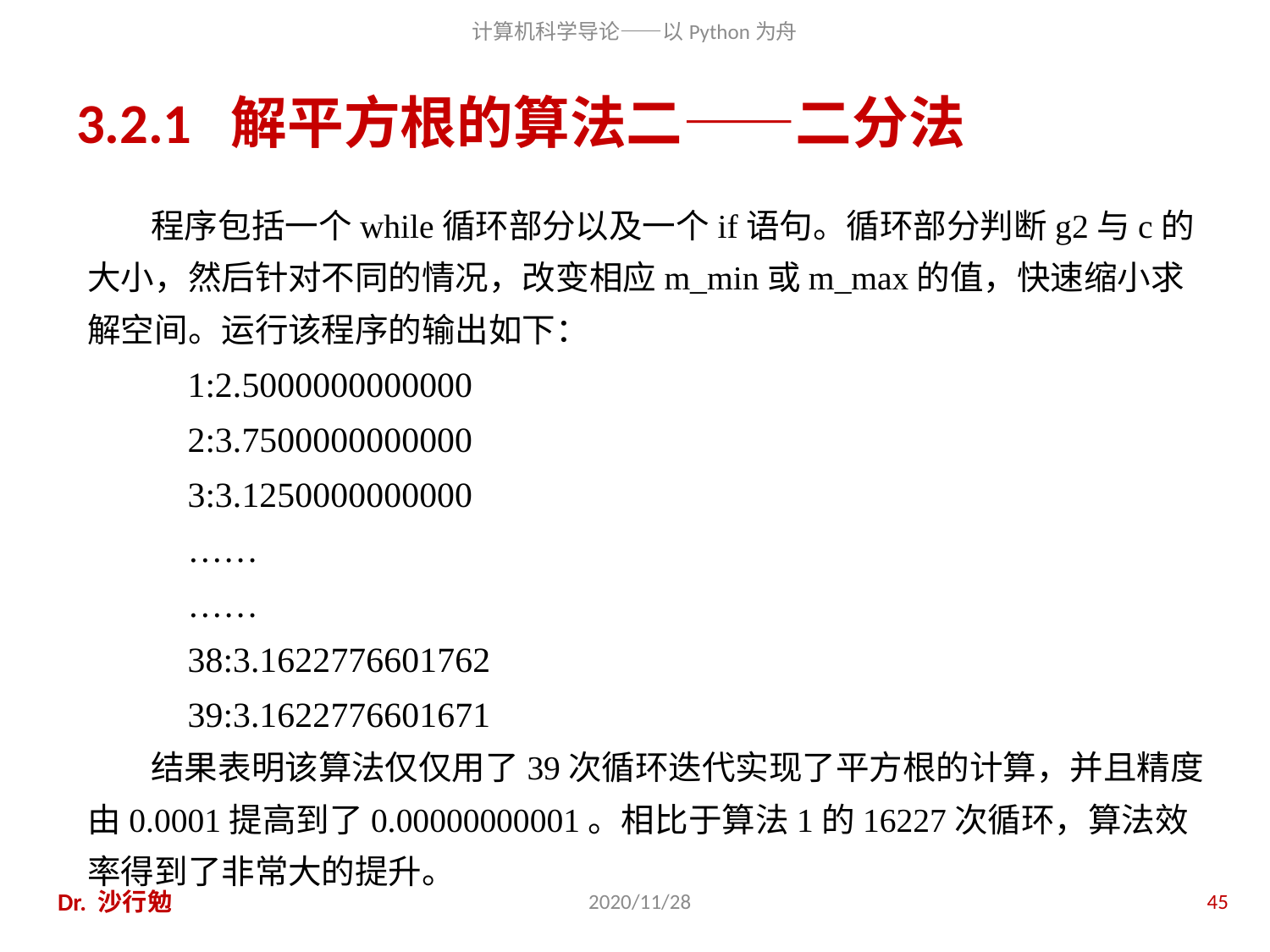

# 3.2.1  解平方根的算法二——二分法
程序包括一个while循环部分以及一个if语句。循环部分判断g2与c的大小，然后针对不同的情况，改变相应m_min或m_max的值，快速缩小求解空间。运行该程序的输出如下：
1:2.5000000000000
2:3.7500000000000
3:3.1250000000000
……
……
38:3.1622776601762
39:3.1622776601671
结果表明该算法仅仅用了39次循环迭代实现了平方根的计算，并且精度由0.0001提高到了0.00000000001。相比于算法1的16227次循环，算法效率得到了非常大的提升。
Dr. 沙行勉
2020/11/28
45